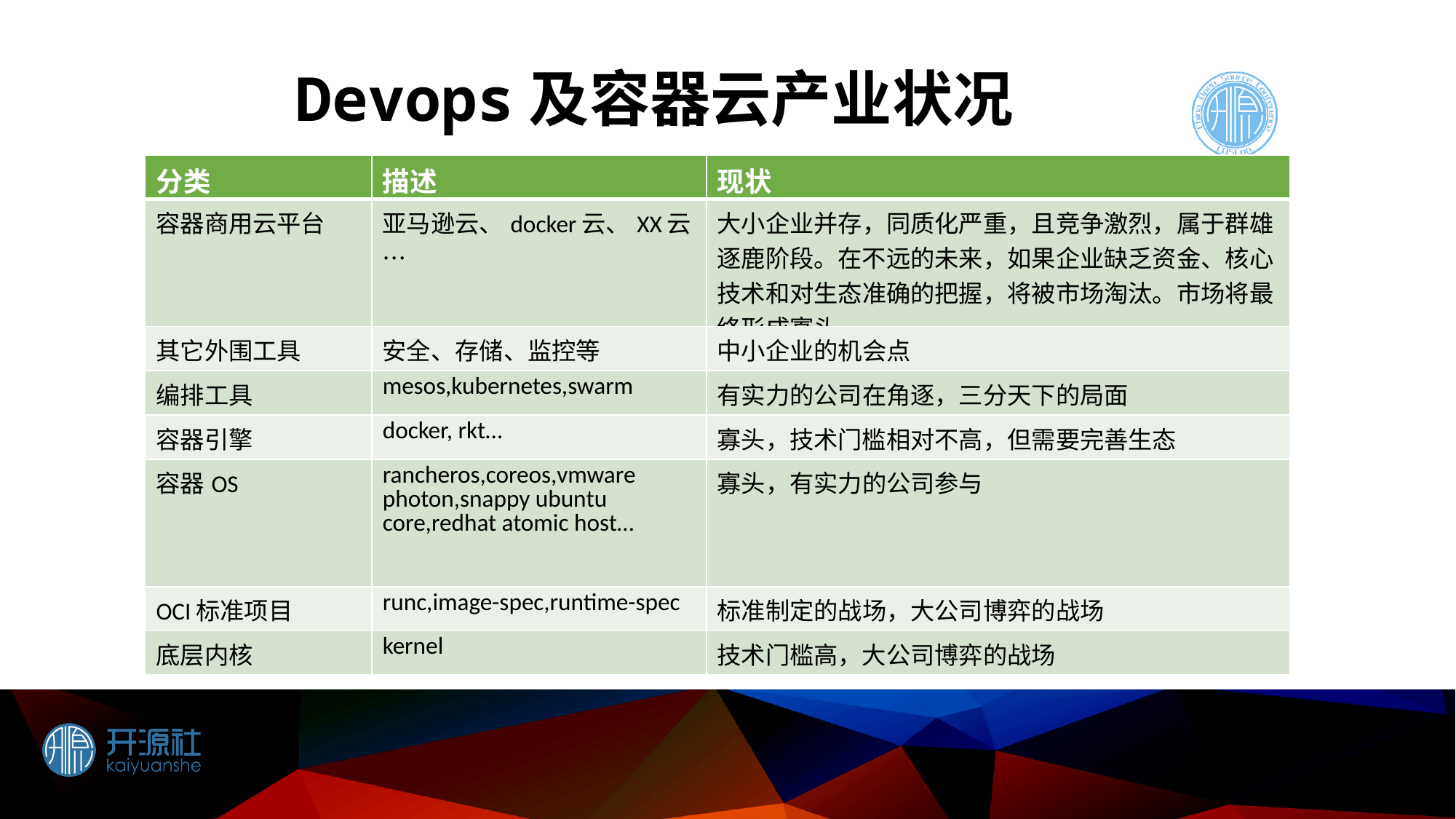

Devops及容器云产业状况
| 分类 | 描述 | 现状 |
| --- | --- | --- |
| 容器商用云平台 | 亚马逊云、docker云、XX云… | 大小企业并存，同质化严重，且竞争激烈，属于群雄逐鹿阶段。在不远的未来，如果企业缺乏资金、核心技术和对生态准确的把握，将被市场淘汰。市场将最终形成寡头。 |
| 其它外围工具 | 安全、存储、监控等 | 中小企业的机会点 |
| 编排工具 | mesos,kubernetes,swarm | 有实力的公司在角逐，三分天下的局面 |
| 容器引擎 | docker, rkt… | 寡头，技术门槛相对不高，但需要完善生态 |
| 容器OS | rancheros,coreos,vmware photon,snappy ubuntu core,redhat atomic host… | 寡头，有实力的公司参与 |
| OCI标准项目 | runc,image-spec,runtime-spec | 标准制定的战场，大公司博弈的战场 |
| 底层内核 | kernel | 技术门槛高，大公司博弈的战场 |